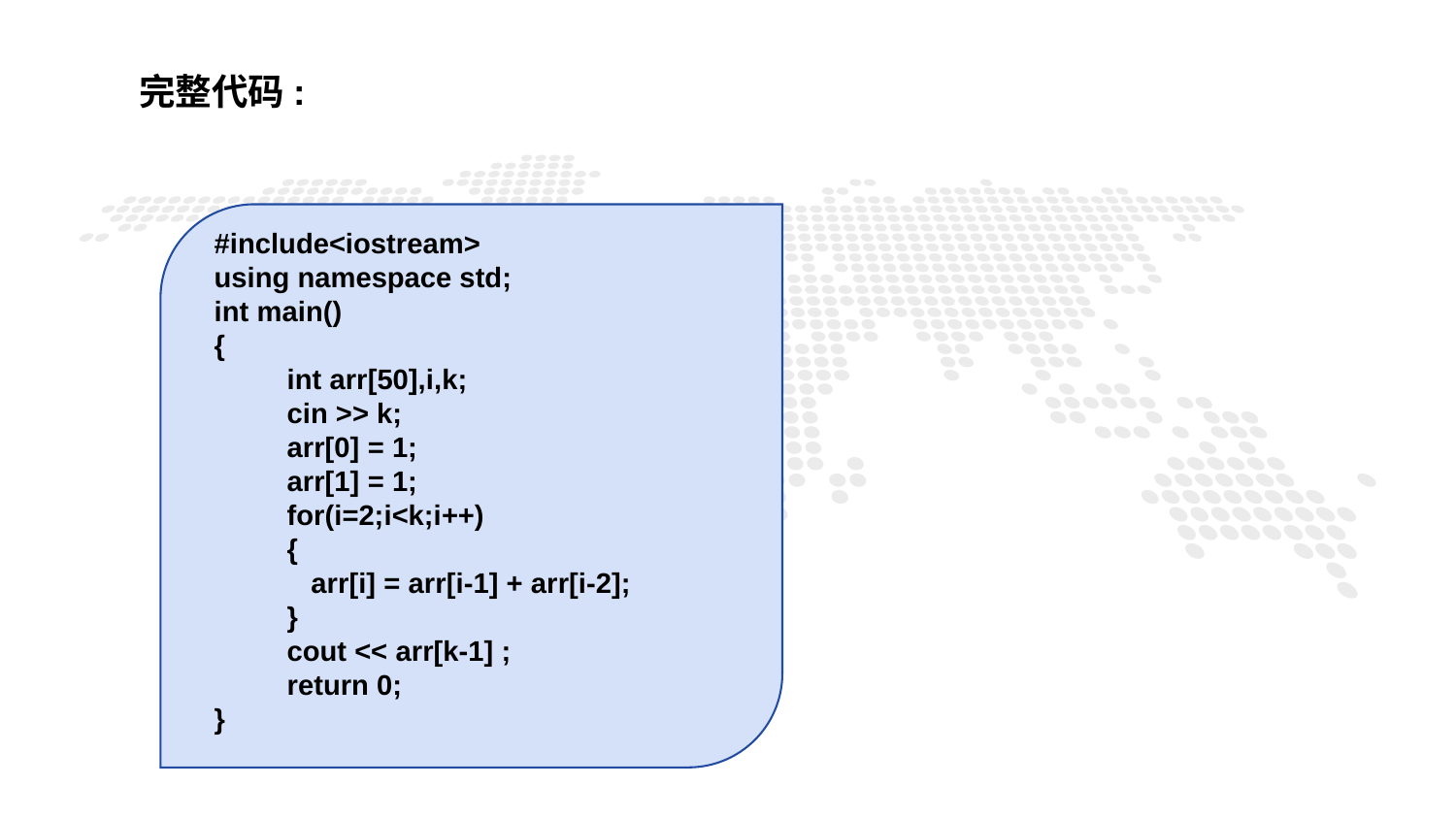

完整代码:

#include<iostream>
using namespace std;
int main()
{
int arr[50],i,k;
cin >> k;
arr[0] = 1;
arr[1] = 1;
for(i=2;i<k;i++)
{
   arr[i] = arr[i-1] + arr[i-2];
}
cout << arr[k-1] ;
return 0;
}